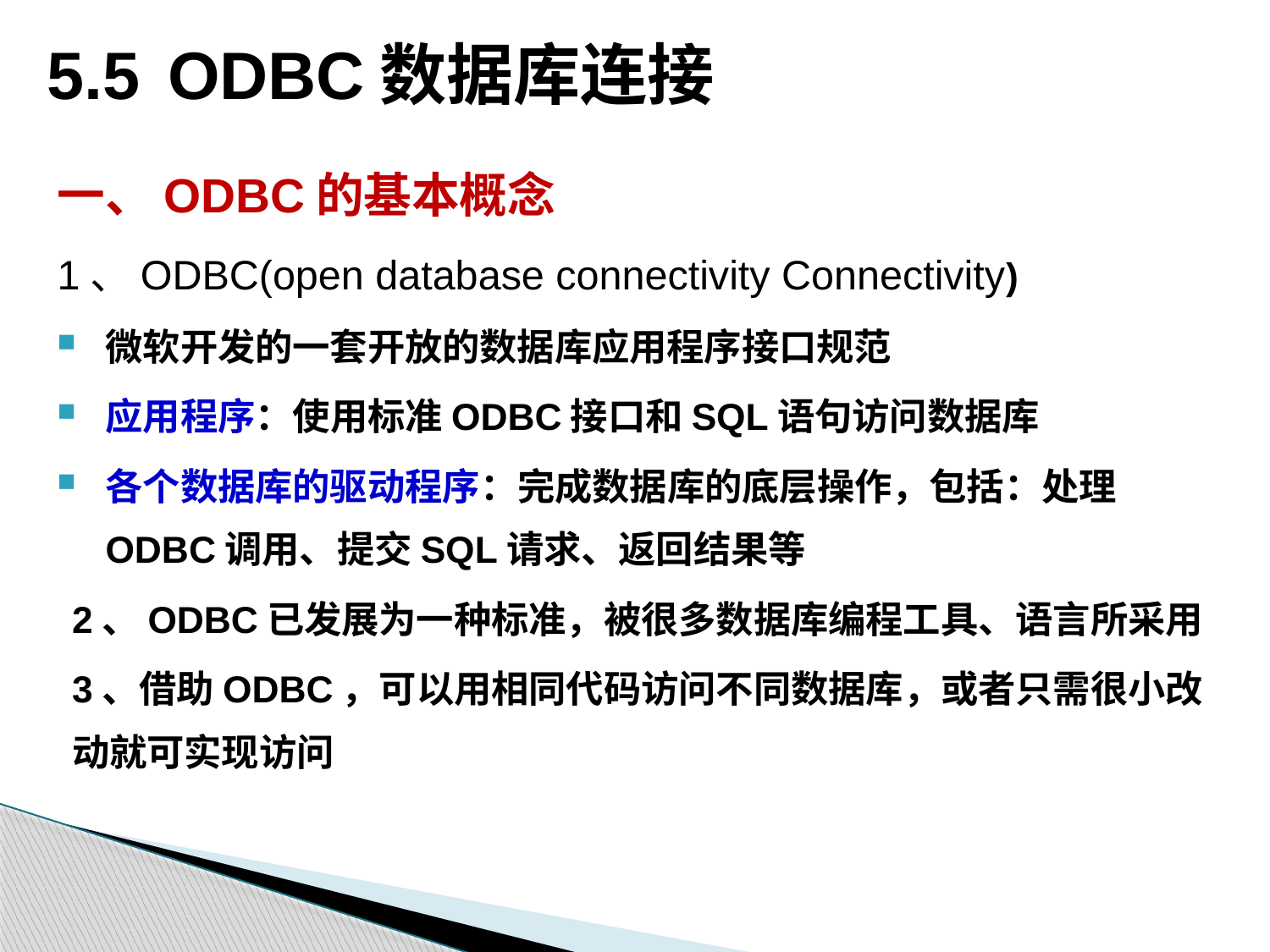

# 5.5	ODBC数据库连接
一、ODBC的基本概念
1、ODBC(open database connectivity Connectivity)
微软开发的一套开放的数据库应用程序接口规范
应用程序：使用标准ODBC接口和SQL语句访问数据库
各个数据库的驱动程序：完成数据库的底层操作，包括：处理ODBC调用、提交SQL请求、返回结果等
2、ODBC已发展为一种标准，被很多数据库编程工具、语言所采用
3、借助ODBC，可以用相同代码访问不同数据库，或者只需很小改动就可实现访问